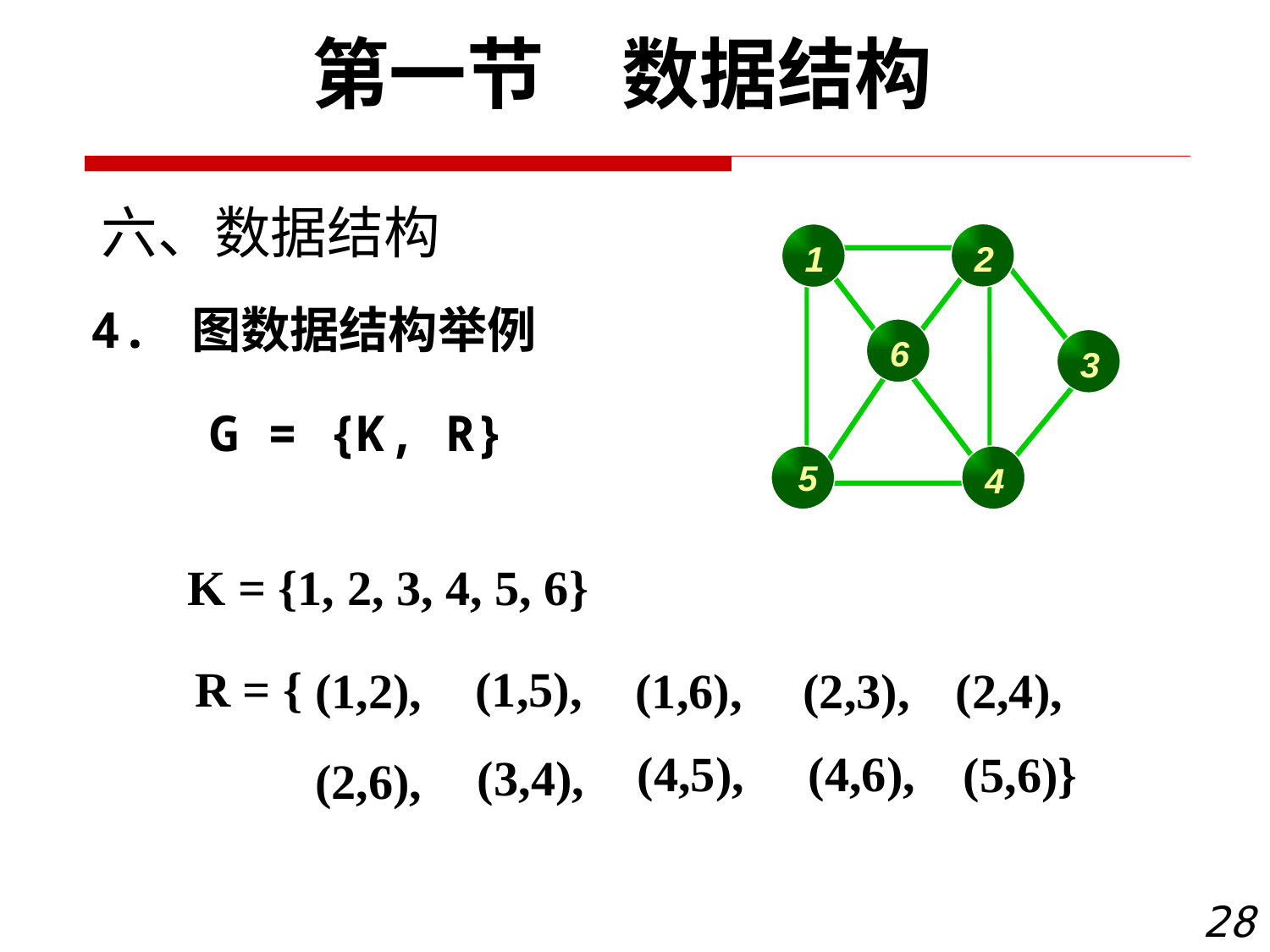

第一节　数据结构
六、数据结构

2

1

6

3

5

4

4. 图数据结构举例
    G = {K, R}
K = {1, 2, 3, 4, 5, 6}
R = {
(1,5),
(1,6),
(2,3),
(2,4),
(1,2),
(4,5),
(4,6),
(5,6)}
(3,4),
(2,6),
28